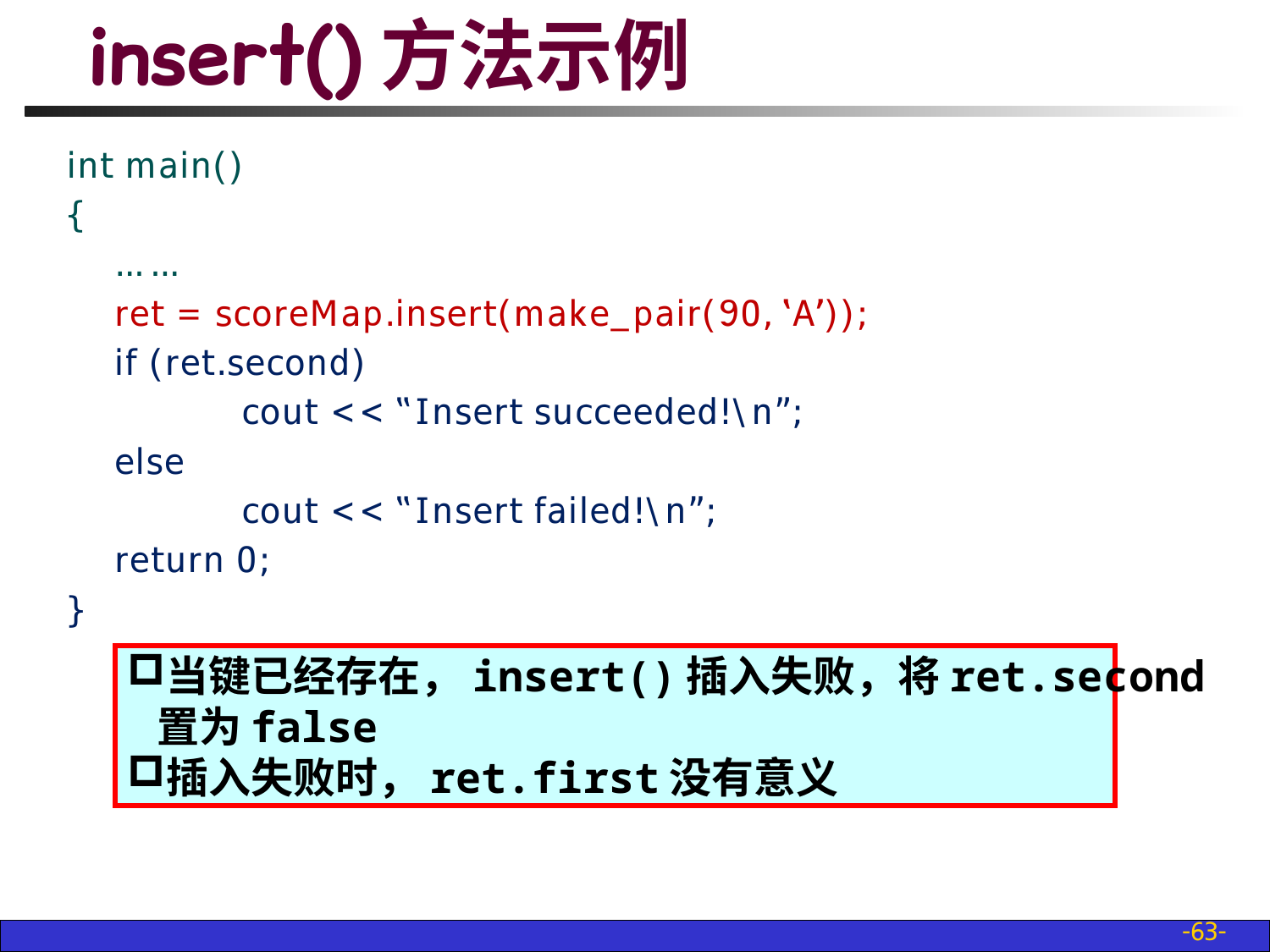

# insert()方法示例
int main()
{
	……
	ret = scoreMap.insert(make_pair(90, ‘A’));
	if (ret.second)
		cout << “Insert succeeded!\n”;
	else
		cout << “Insert failed!\n”;
	return 0;
}
当键已经存在，insert()插入失败，将ret.second
  置为false
插入失败时，ret.first没有意义
-63-